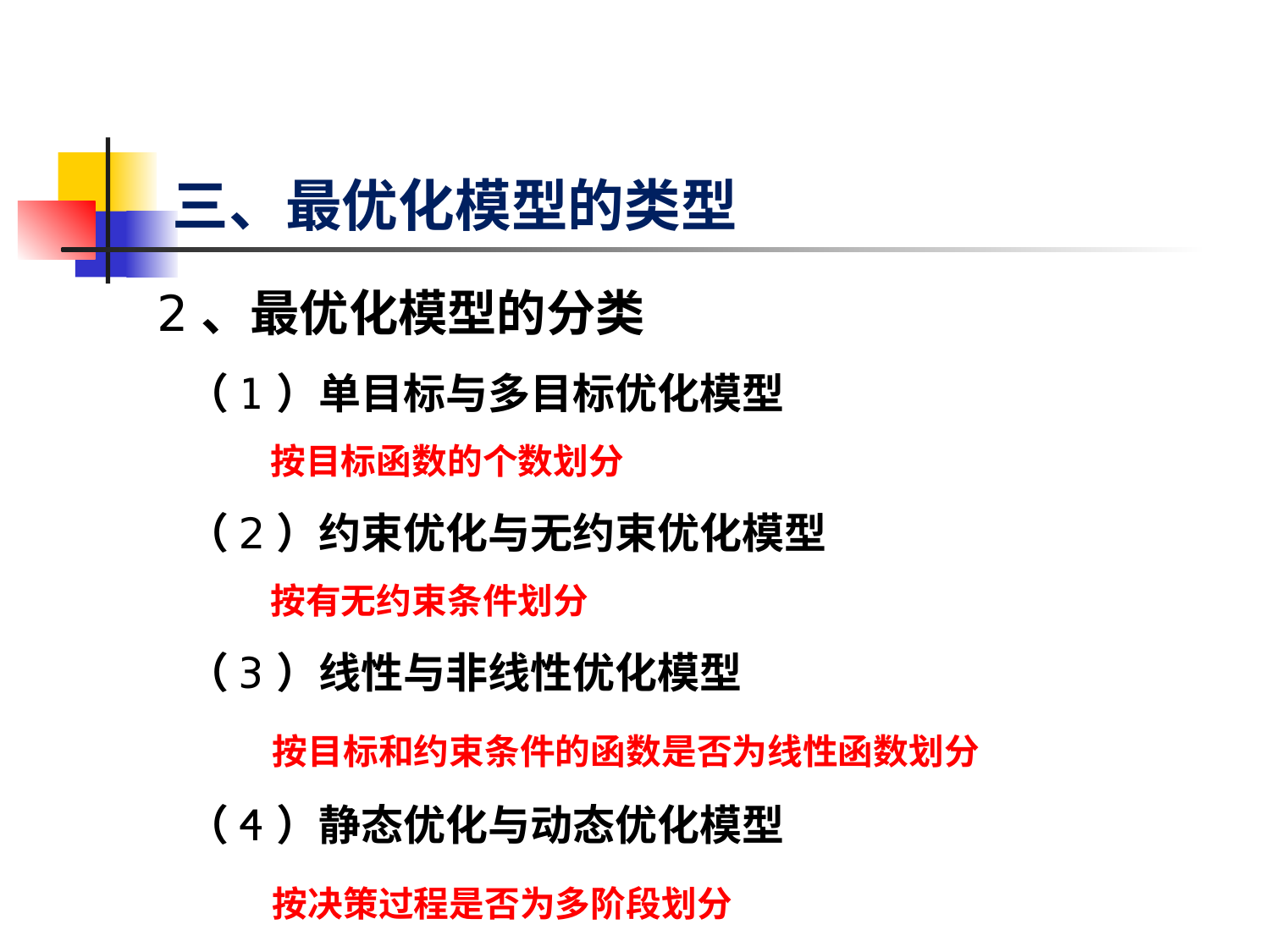

# 三、最优化模型的类型
2、最优化模型的分类
  （1）单目标与多目标优化模型
             按目标函数的个数划分
  （2）约束优化与无约束优化模型
             按有无约束条件划分
  （3）线性与非线性优化模型
           按目标和约束条件的函数是否为线性函数划分
  （4）静态优化与动态优化模型
           按决策过程是否为多阶段划分